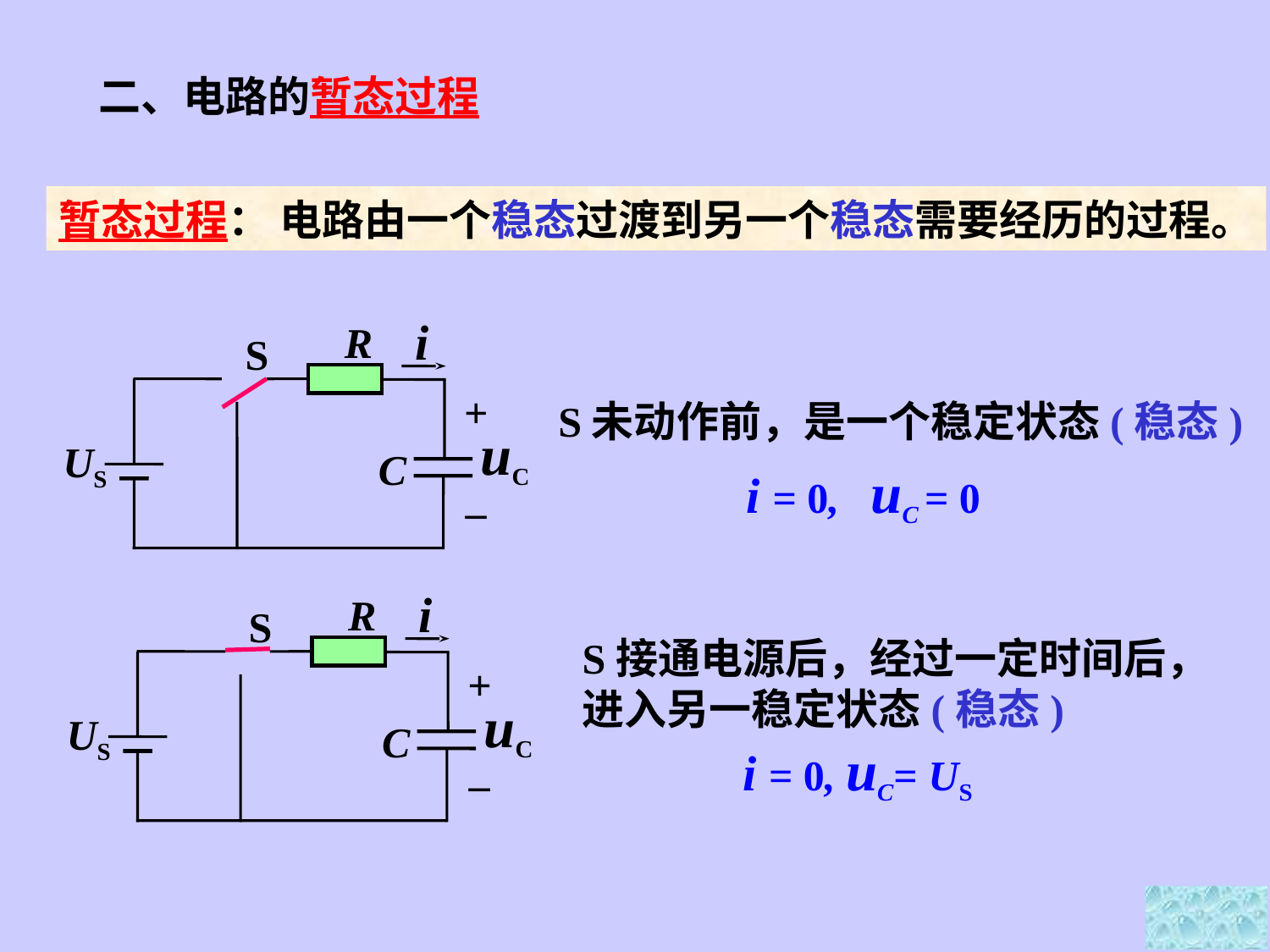

二、电路的暂态过程
暂态过程： 电路由一个稳态过渡到另一个稳态需要经历的过程。
i
R
S

+

uC
US
C

–

S未动作前，是一个稳定状态(稳态)
i = 0,   uC = 0
i
R
S

+

uC
US
C

–

S接通电源后，经过一定时间后，进入另一稳定状态(稳态)
i = 0, uC= US